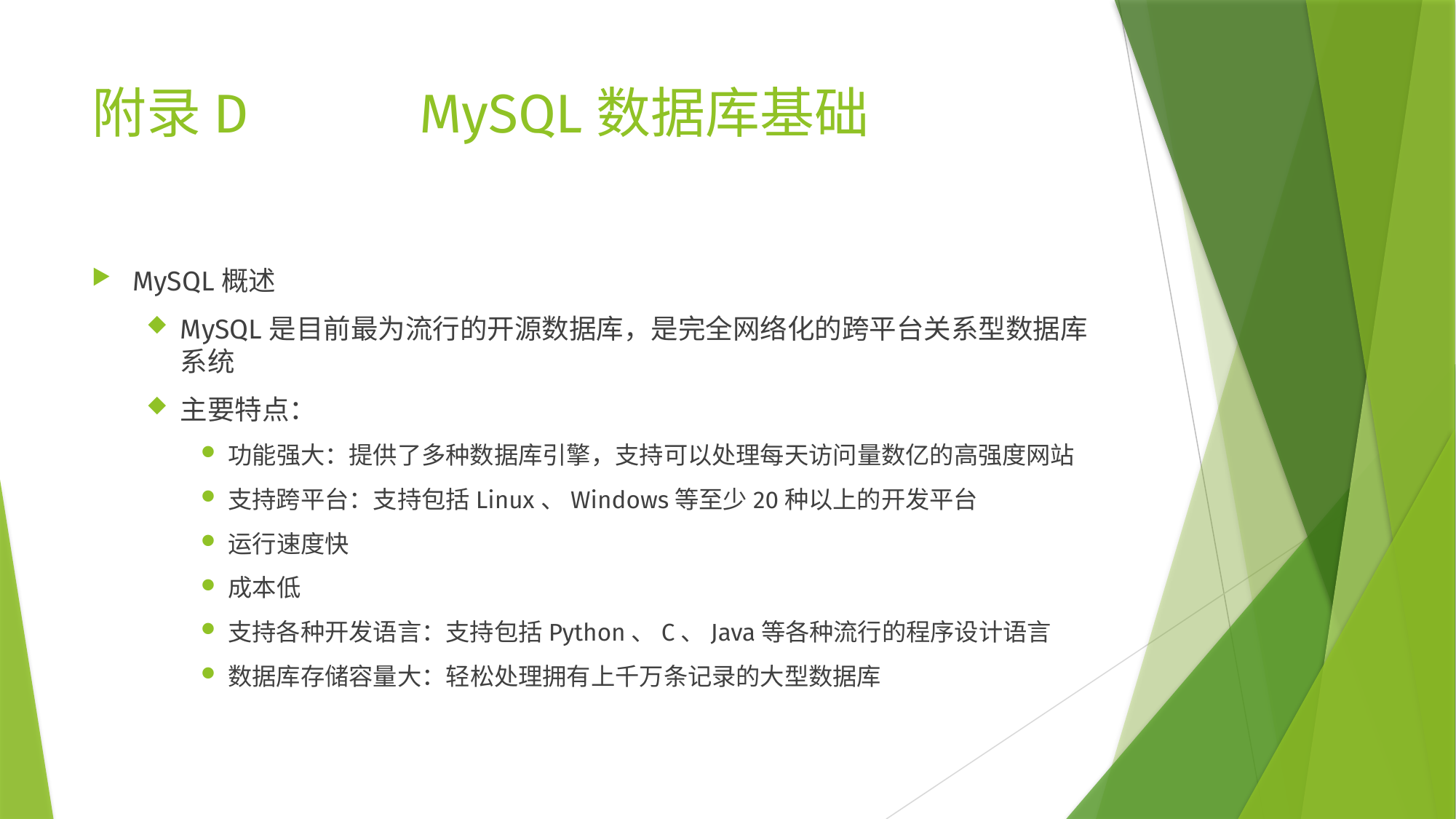

# 附录D		MySQL数据库基础
MySQL概述
MySQL是目前最为流行的开源数据库，是完全网络化的跨平台关系型数据库系统
主要特点：
功能强大：提供了多种数据库引擎，支持可以处理每天访问量数亿的高强度网站
支持跨平台：支持包括Linux、Windows等至少20种以上的开发平台
运行速度快
成本低
支持各种开发语言：支持包括Python、C、Java等各种流行的程序设计语言
数据库存储容量大：轻松处理拥有上千万条记录的大型数据库